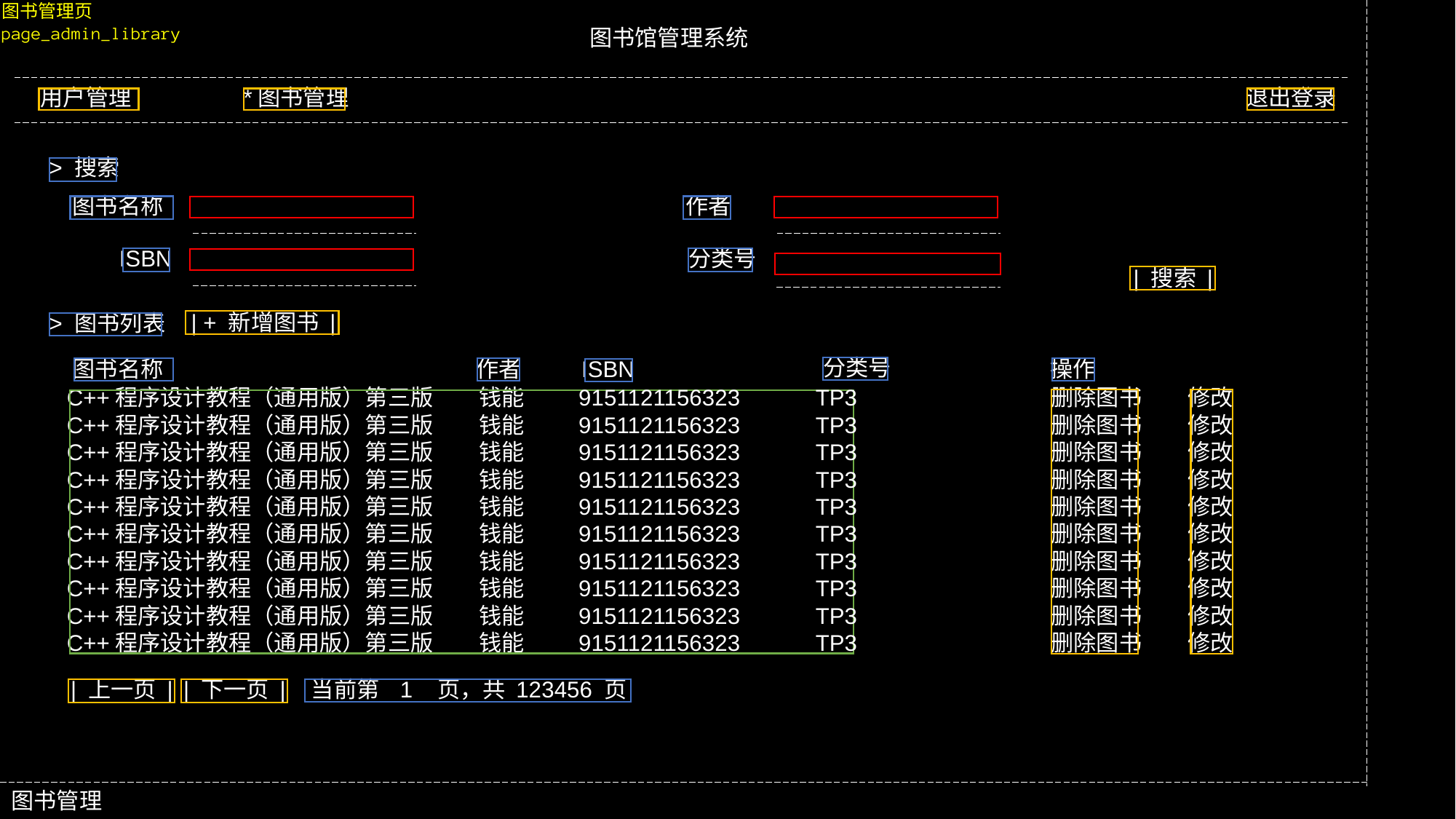

图书管理页
page_admin_library
图书馆管理系统
*图书管理
退出登录
用户管理

> 搜索

图书名称
作者

ISBN
分类号

| 搜索 |

| + 新增图书 |
> 图书列表

分类号
图书名称
作者
ISBN
操作

C++程序设计教程（通用版）第三版
C++程序设计教程（通用版）第三版
C++程序设计教程（通用版）第三版
C++程序设计教程（通用版）第三版
C++程序设计教程（通用版）第三版
C++程序设计教程（通用版）第三版
C++程序设计教程（通用版）第三版
C++程序设计教程（通用版）第三版
C++程序设计教程（通用版）第三版
C++程序设计教程（通用版）第三版

钱能
钱能
钱能
钱能
钱能
钱能
钱能
钱能
钱能
钱能

9151121156323
9151121156323
9151121156323
9151121156323
9151121156323
9151121156323
9151121156323
9151121156323
9151121156323
9151121156323

TP3
TP3
TP3
TP3
TP3
TP3
TP3
TP3
TP3
TP3
删除图书
删除图书
删除图书
删除图书
删除图书
删除图书
删除图书
删除图书
删除图书
删除图书
修改
修改
修改
修改
修改
修改
修改
修改
修改
修改

| 上一页 |
| 下一页 |
当前第   1   页，共 123456 页

图书管理